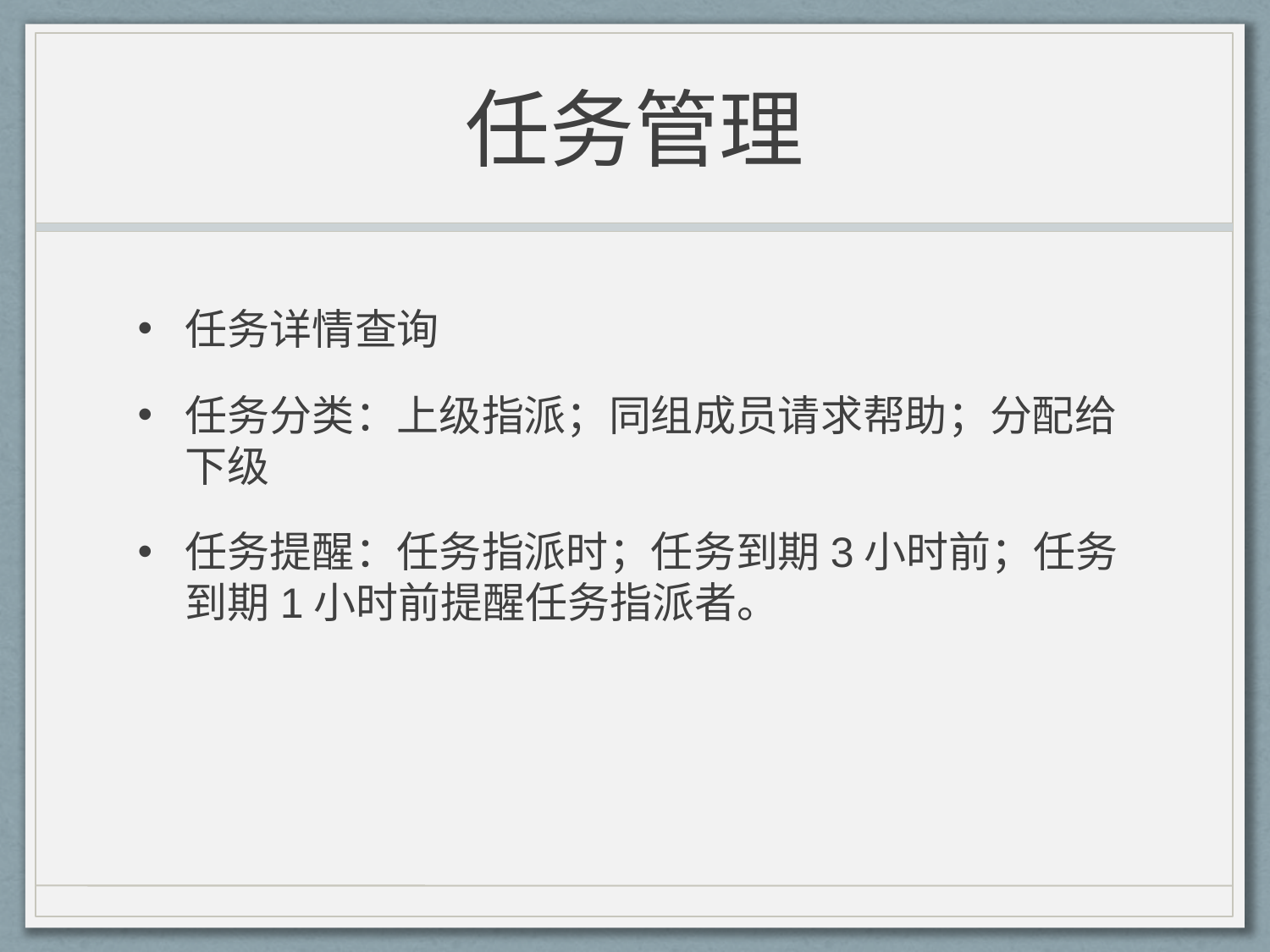

# 任务管理
任务详情查询
任务分类：上级指派；同组成员请求帮助；分配给下级
任务提醒：任务指派时；任务到期3小时前；任务到期1小时前提醒任务指派者。